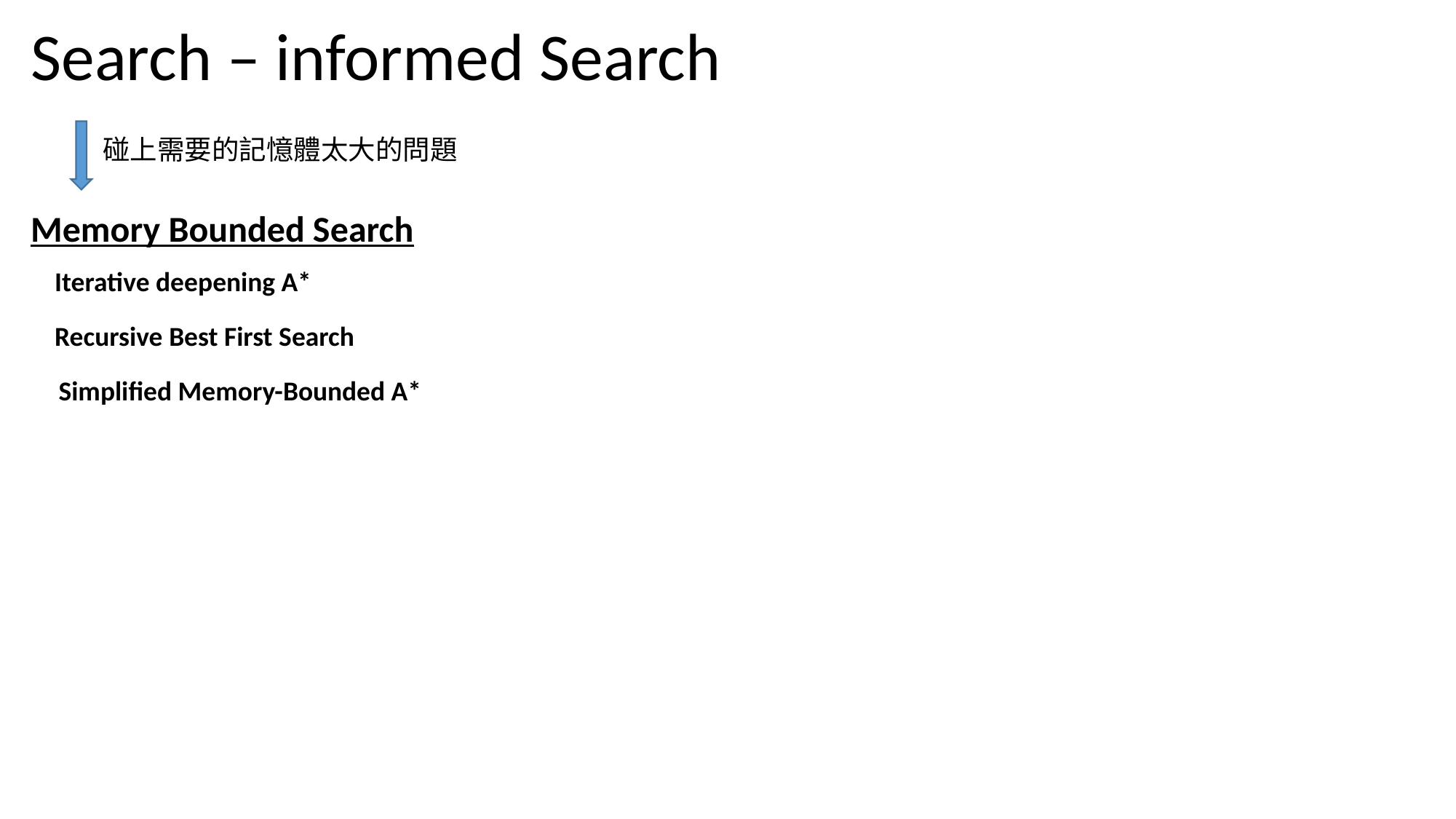

# Search – informed Search

碰上需要的記憶體太大的問題
Memory Bounded Search
Iterative deepening A*
Recursive Best First Search
Simplified Memory-Bounded A*